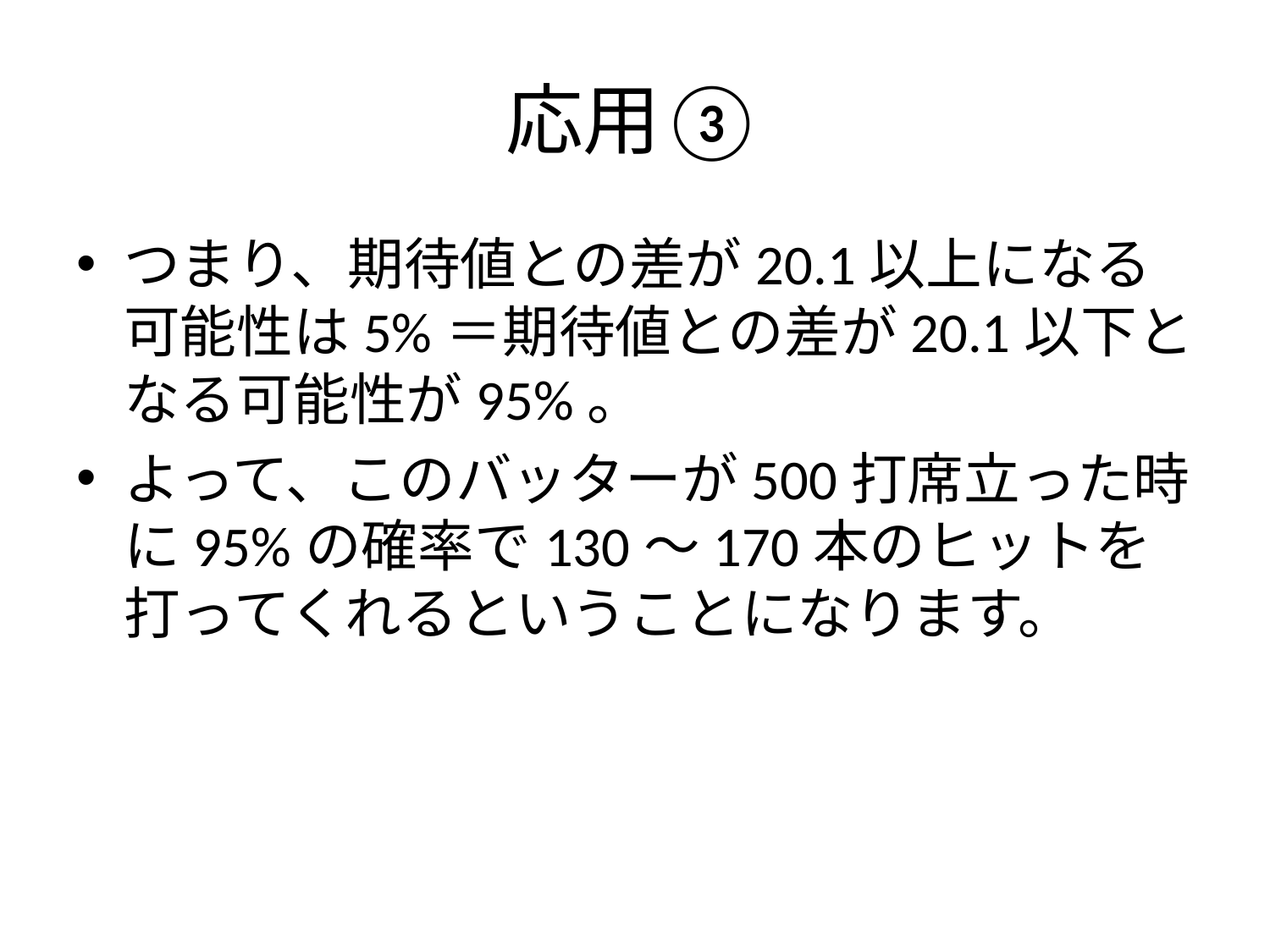

# 応用③
つまり、期待値との差が20.1以上になる可能性は5%＝期待値との差が20.1以下となる可能性が95%。
よって、このバッターが500打席立った時に95%の確率で130～170本のヒットを打ってくれるということになります。